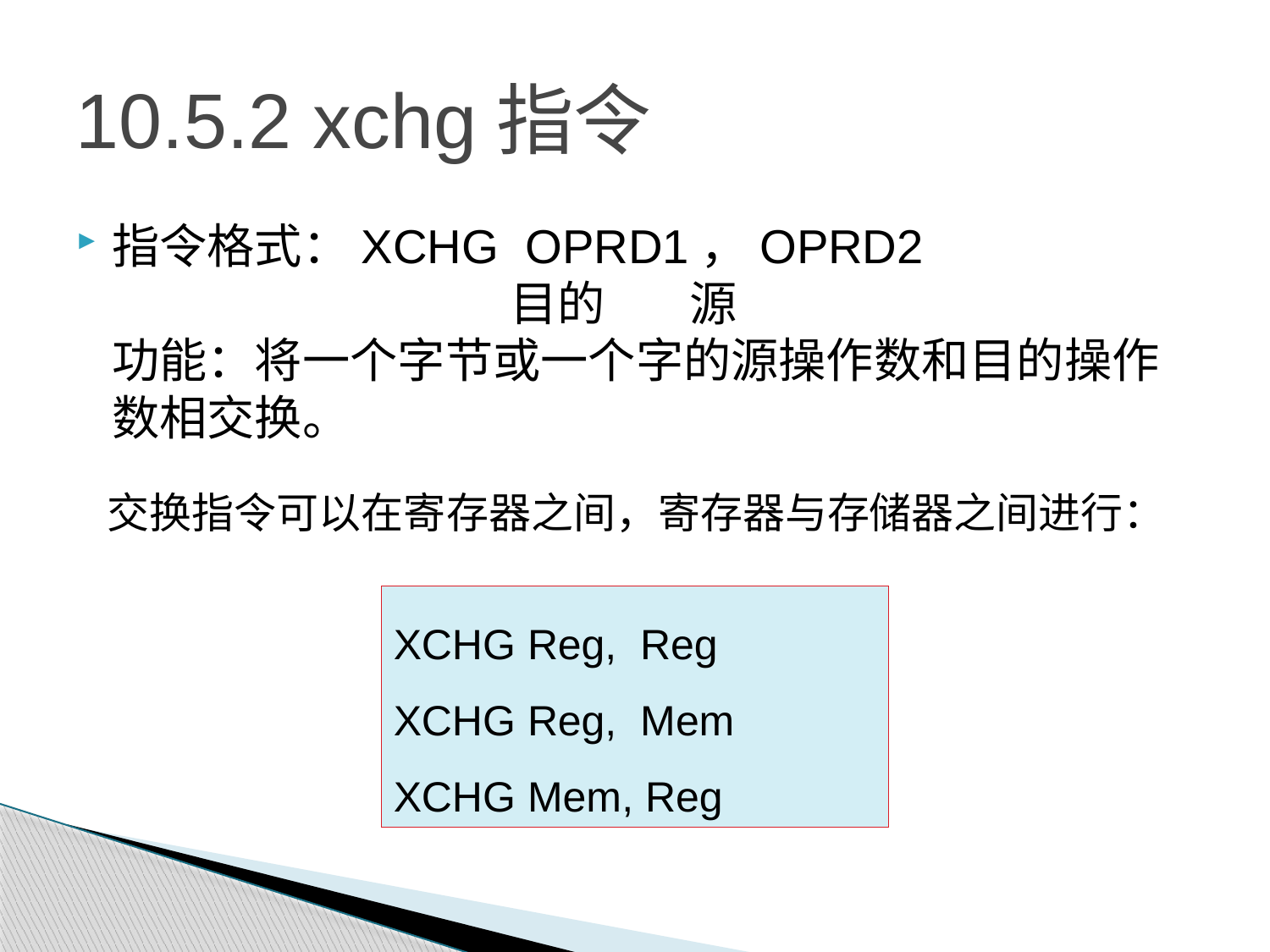

# 10.5.2 xchg指令
指令格式：XCHG  OPRD1，OPRD2
                             目的        源
功能：将一个字节或一个字的源操作数和目的操作数相交换。
交换指令可以在寄存器之间，寄存器与存储器之间进行：
XCHG Reg,  Reg
XCHG Reg,  Mem
XCHG Mem, Reg